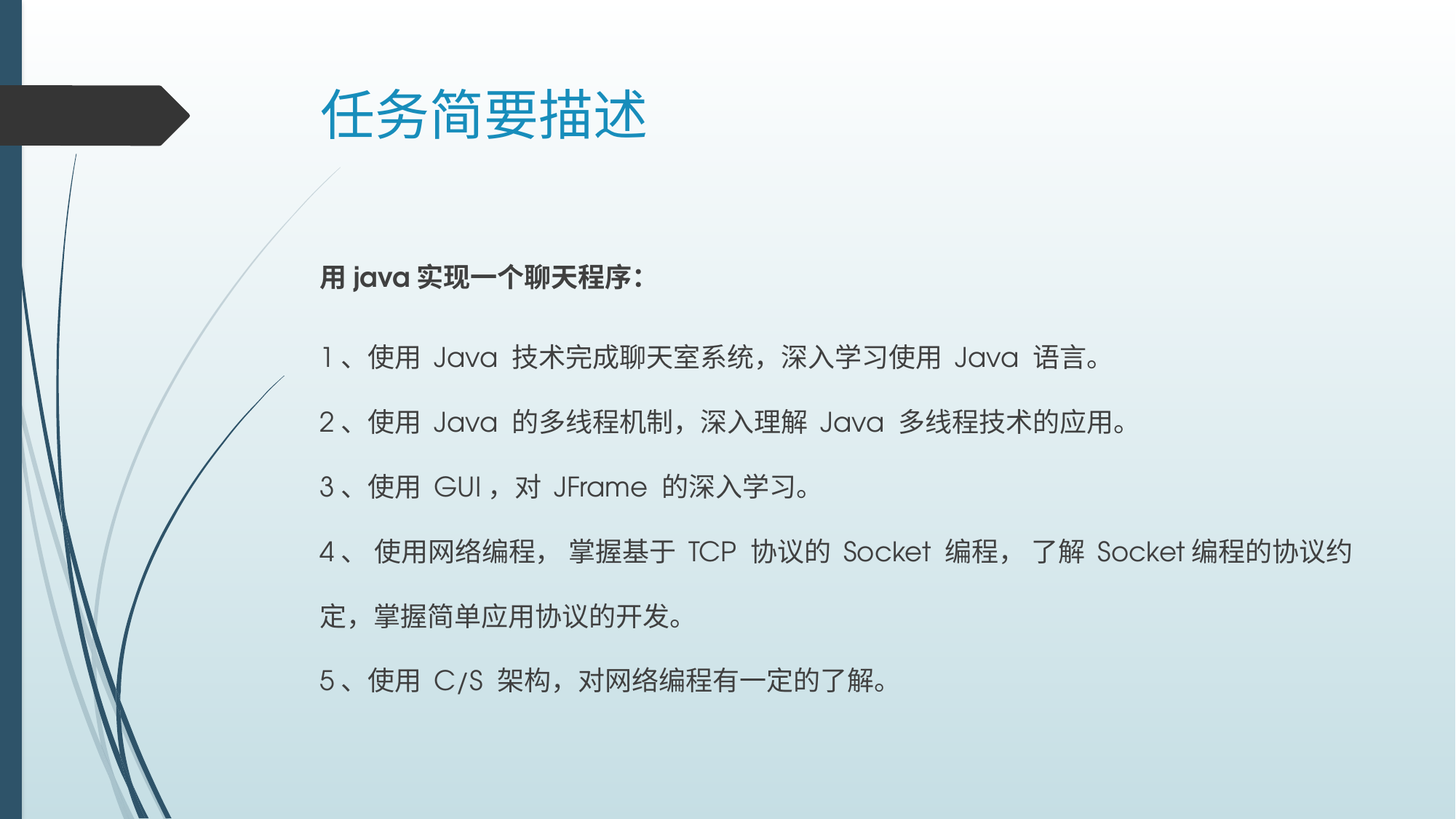

# 任务简要描述
用java实现一个聊天程序：
1、使用 Java 技术完成聊天室系统，深入学习使用 Java 语言。
2、使用 Java 的多线程机制，深入理解 Java 多线程技术的应用。
3、使用 GUI，对 JFrame 的深入学习。
4、 使用网络编程， 掌握基于 TCP 协议的 Socket 编程， 了解 Socket编程的协议约定，掌握简单应用协议的开发。
5、使用 C/S 架构，对网络编程有一定的了解。